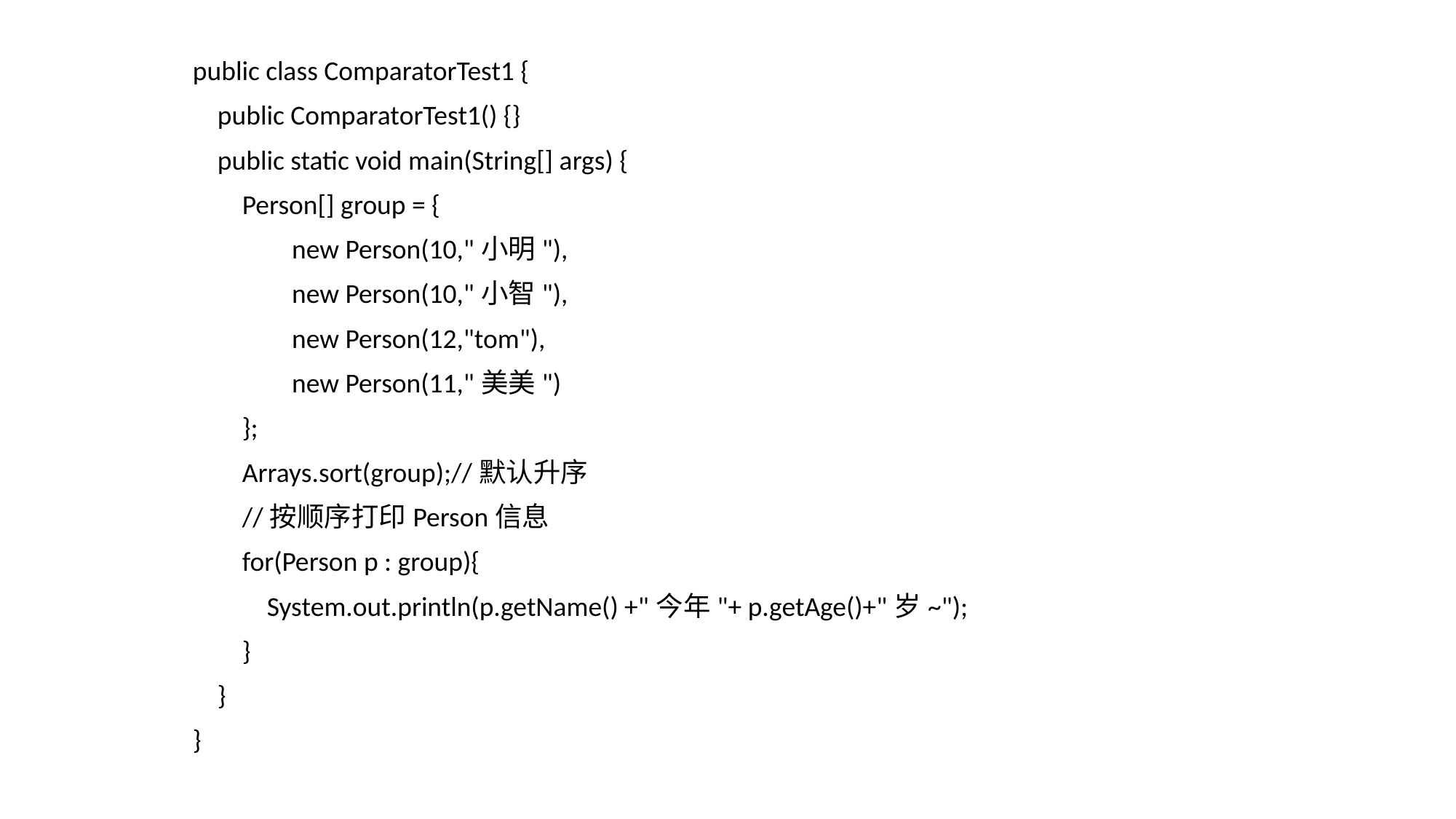

public class ComparatorTest1 {
    public ComparatorTest1() {}
    public static void main(String[] args) {
        Person[] group = {
                new Person(10,"小明"),
                new Person(10,"小智"),
                new Person(12,"tom"),
                new Person(11,"美美")
        };
        Arrays.sort(group);//默认升序
        //按顺序打印Person信息
        for(Person p : group){
            System.out.println(p.getName() +"今年"+ p.getAge()+"岁~");
        }
    }
}